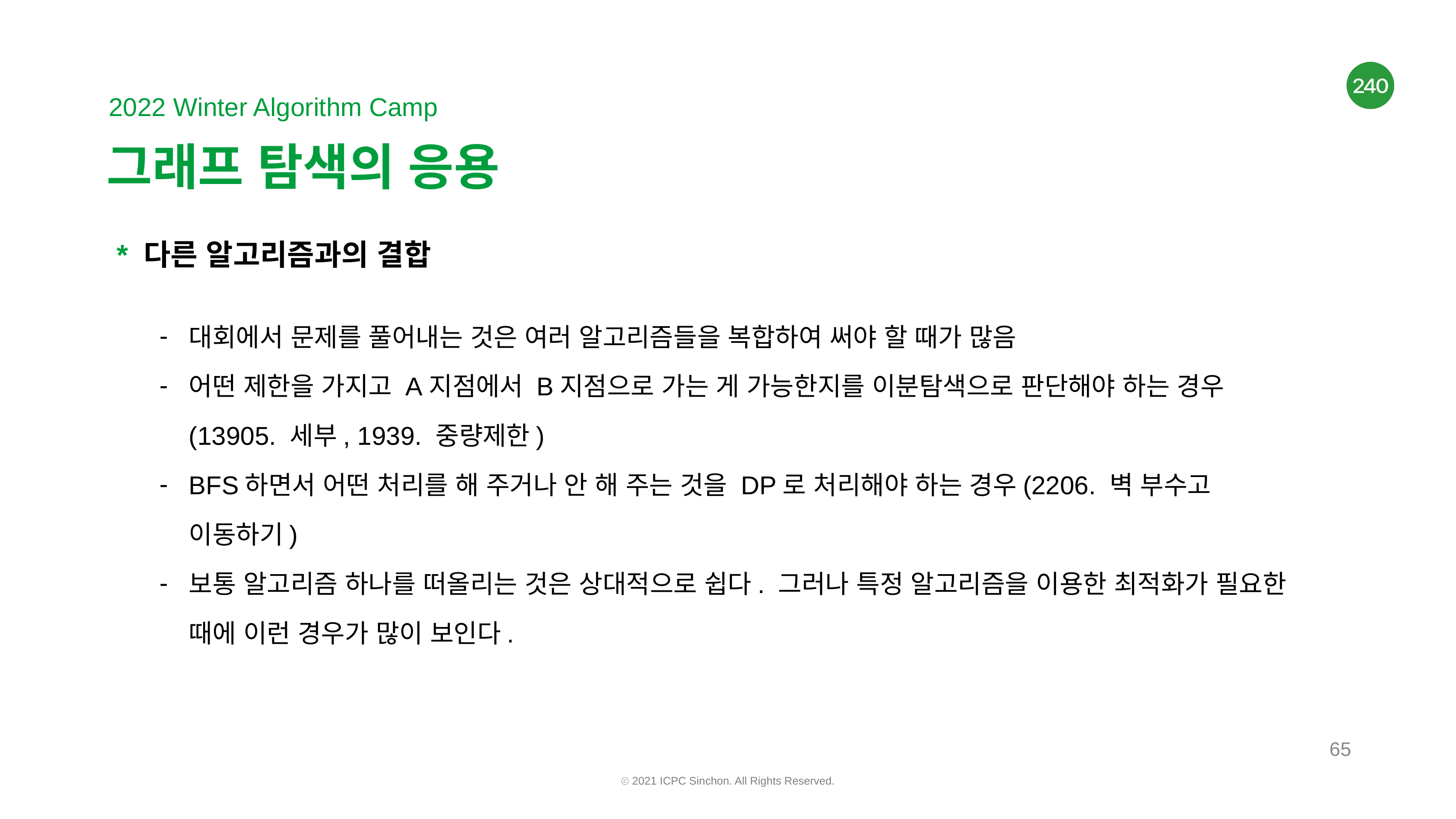

# 그래프 탐색의 응용
* 다른 알고리즘과의 결합
대회에서 문제를 풀어내는 것은 여러 알고리즘들을 복합하여 써야 할 때가 많음
어떤 제한을 가지고 A지점에서 B지점으로 가는 게 가능한지를 이분탐색으로 판단해야 하는 경우(13905. 세부, 1939. 중량제한)
BFS하면서 어떤 처리를 해 주거나 안 해 주는 것을 DP로 처리해야 하는 경우(2206. 벽 부수고 이동하기)
보통 알고리즘 하나를 떠올리는 것은 상대적으로 쉽다. 그러나 특정 알고리즘을 이용한 최적화가 필요한 때에 이런 경우가 많이 보인다.
65
ⓒ 2021 ICPC Sinchon. All Rights Reserved.